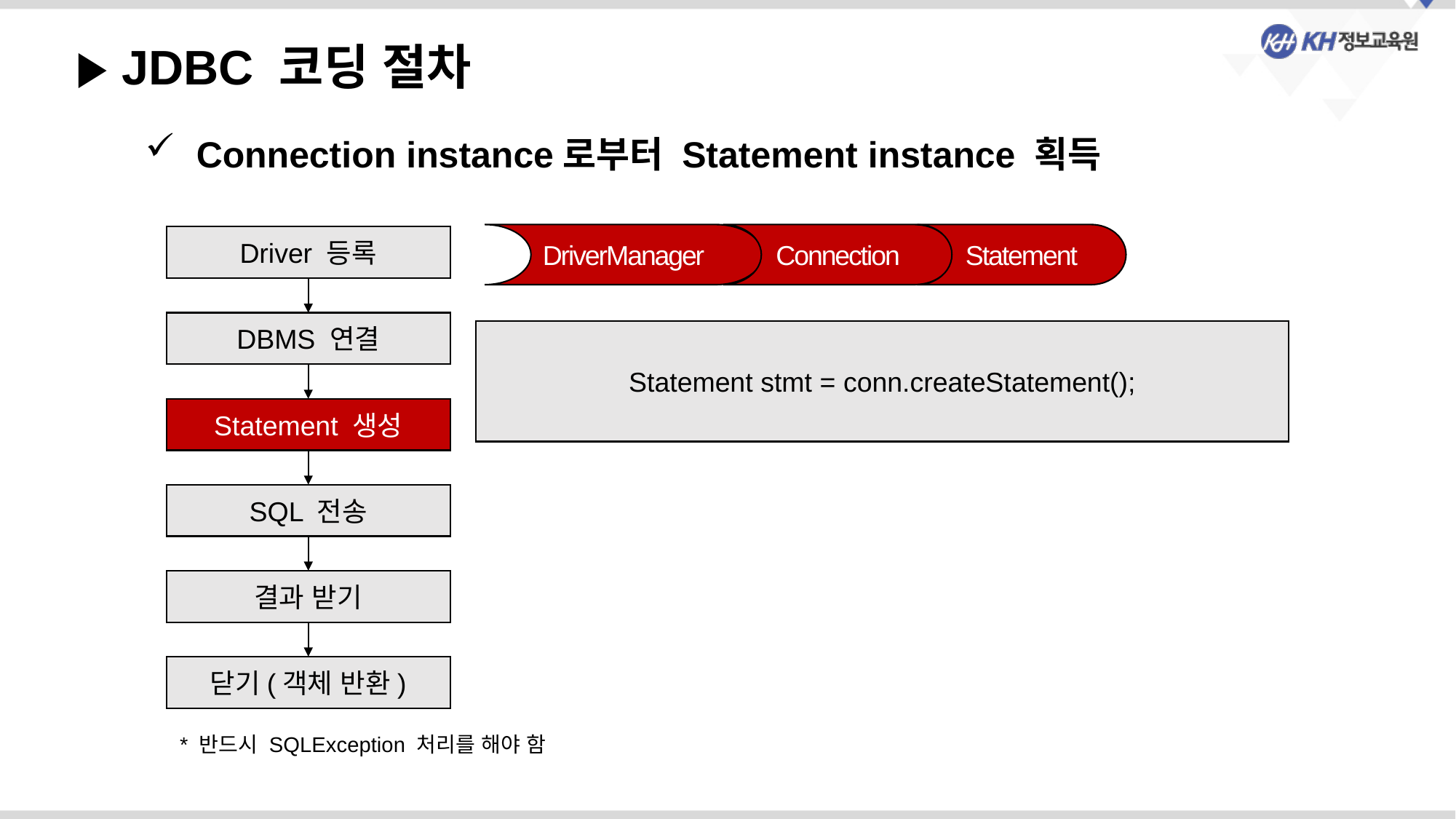

▶ JDBC 코딩 절차
 Connection instance로부터 Statement instance 획득
DriverManager
Connection
Statement
Driver 등록
DBMS 연결
Statement stmt = conn.createStatement();
Statement 생성
SQL 전송
결과 받기
닫기(객체 반환)
* 반드시 SQLException 처리를 해야 함